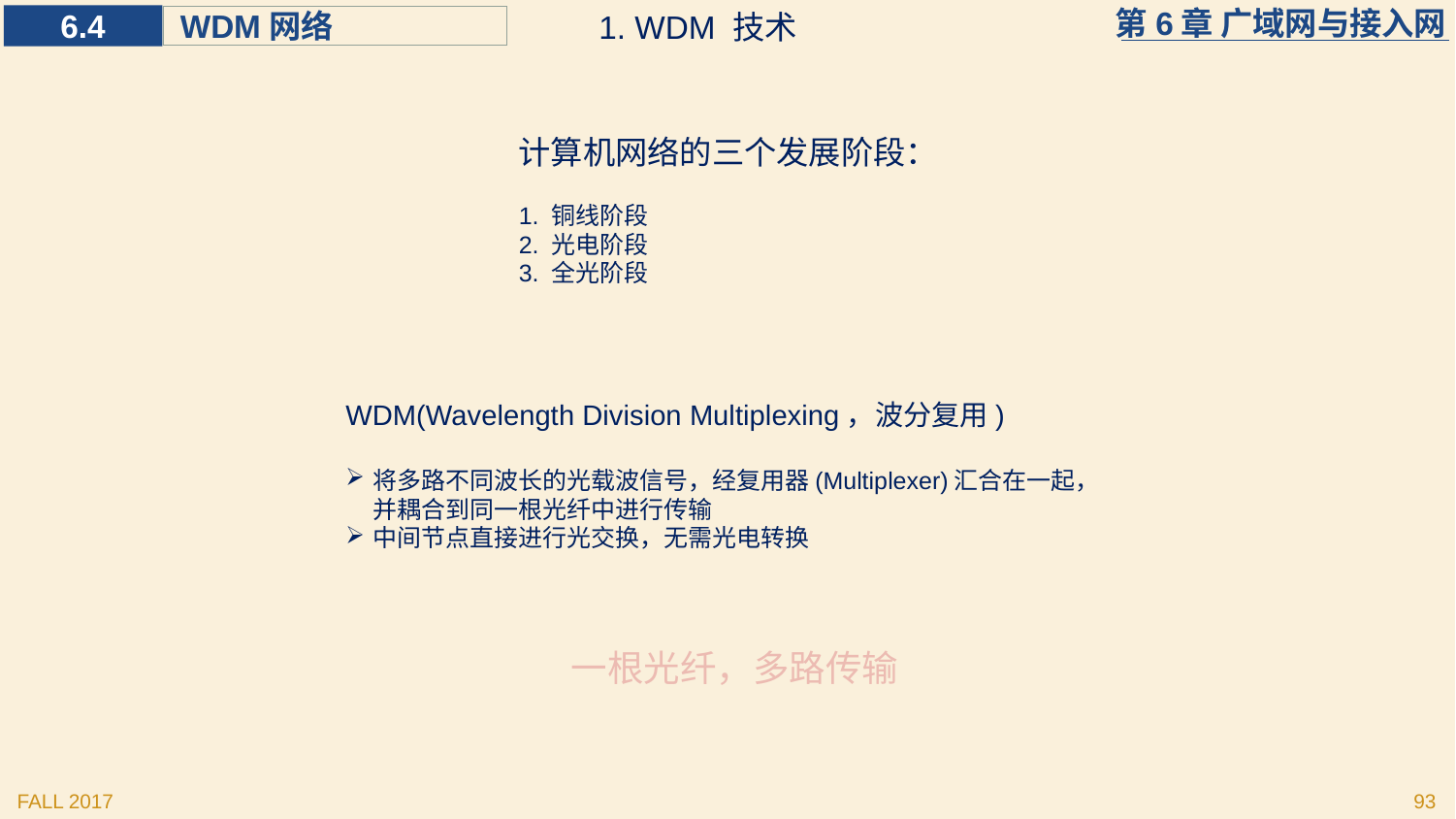

1. WDM 技术
计算机网络的三个发展阶段：

1. 铜线阶段
2. 光电阶段
3. 全光阶段
WDM(Wavelength Division Multiplexing，波分复用)

将多路不同波长的光载波信号，经复用器(Multiplexer)汇合在一起，并耦合到同一根光纤中进行传输
中间节点直接进行光交换，无需光电转换
一根光纤，多路传输